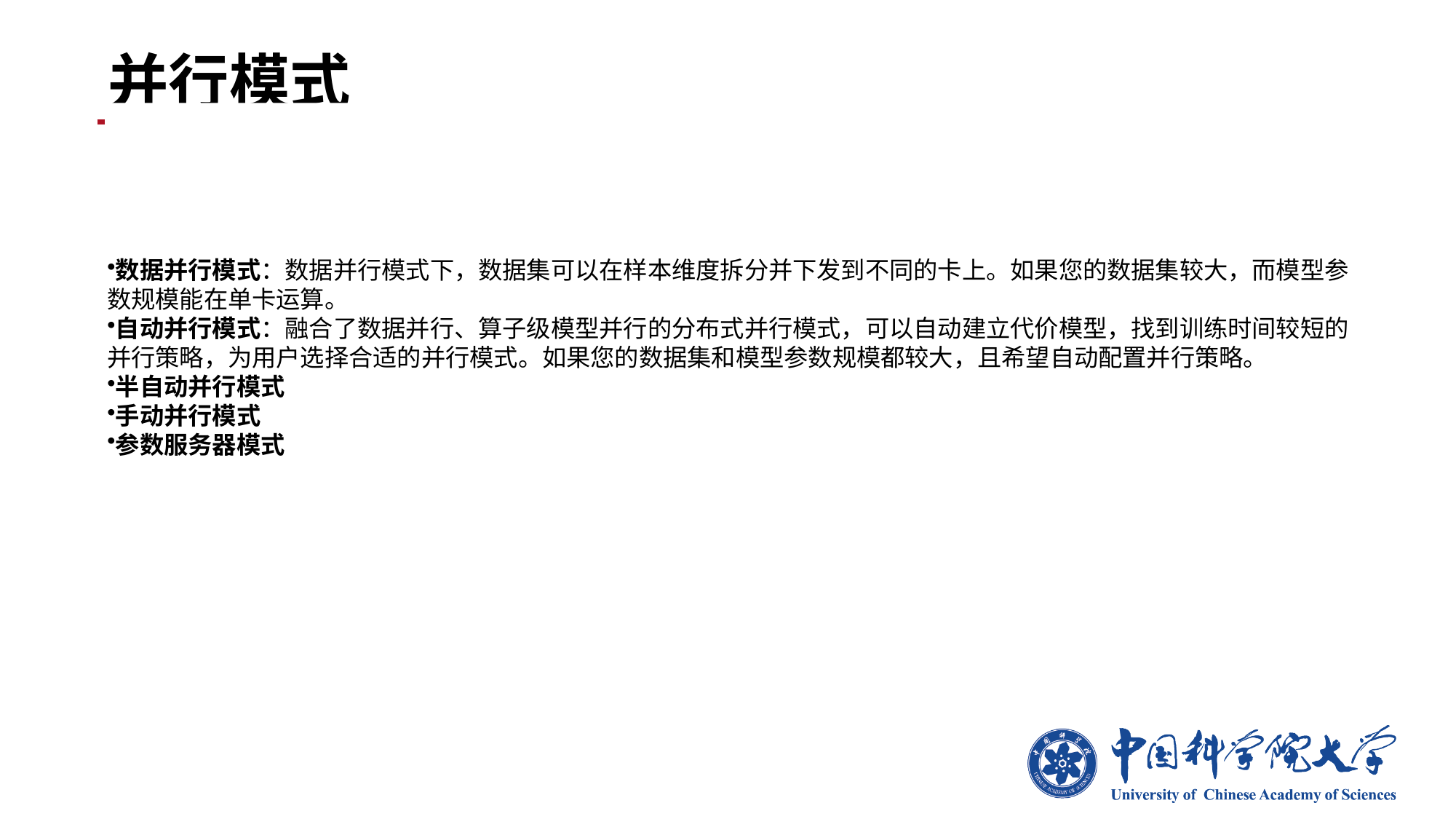

# 并行模式

数据并行模式：数据并行模式下，数据集可以在样本维度拆分并下发到不同的卡上。如果您的数据集较大，而模型参数规模能在单卡运算。
自动并行模式：融合了数据并行、算子级模型并行的分布式并行模式，可以自动建立代价模型，找到训练时间较短的并行策略，为用户选择合适的并行模式。如果您的数据集和模型参数规模都较大，且希望自动配置并行策略。
半自动并行模式
手动并行模式
参数服务器模式